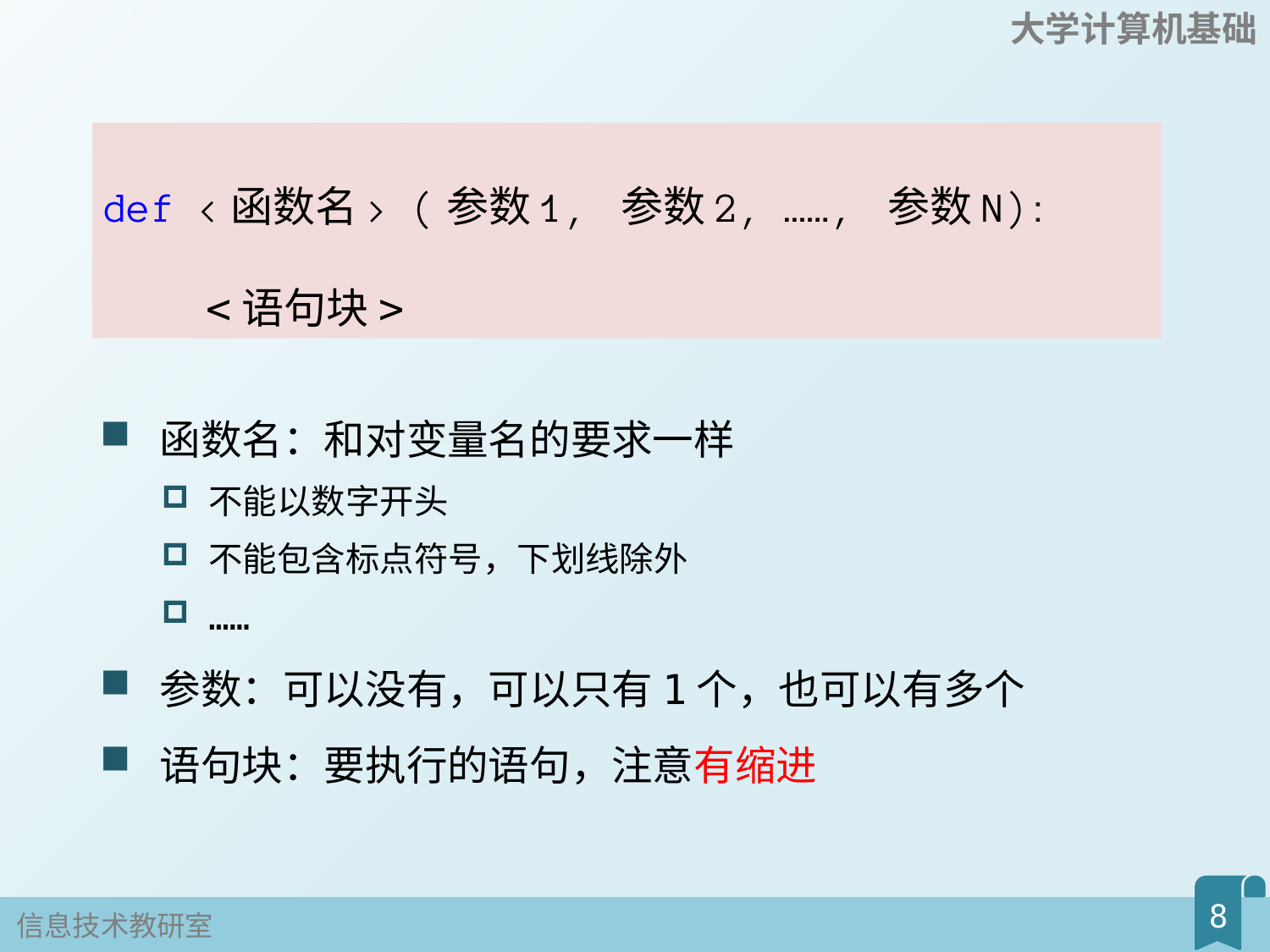

def <函数名> (参数1, 参数2, ……, 参数N):
    <语句块>
函数名：和对变量名的要求一样
不能以数字开头
不能包含标点符号，下划线除外
……
参数：可以没有，可以只有1个，也可以有多个
语句块：要执行的语句，注意有缩进
8